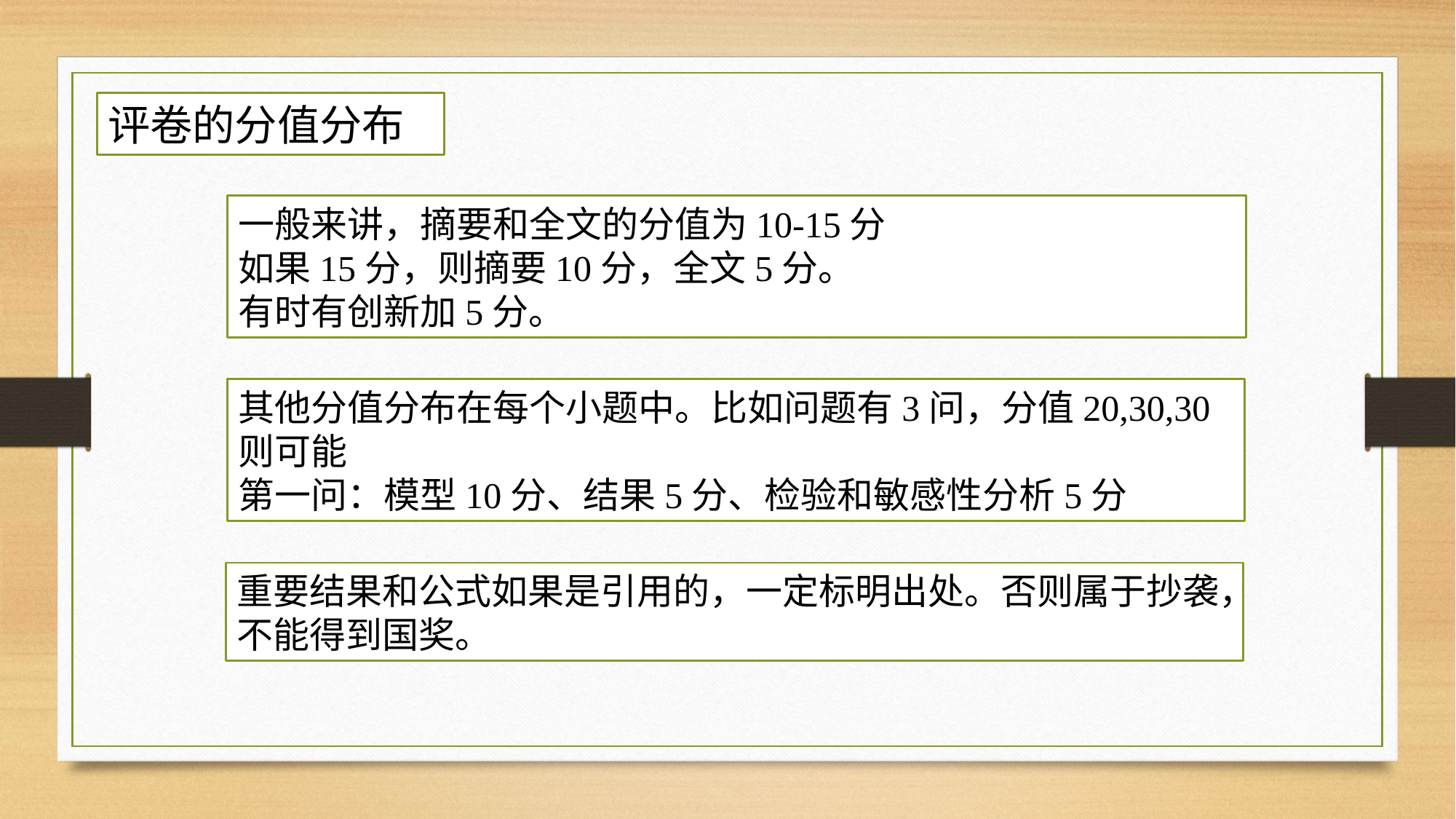

评卷的分值分布
一般来讲，摘要和全文的分值为10-15分
如果15分，则摘要10分，全文5分。
有时有创新加5分。
其他分值分布在每个小题中。比如问题有3问，分值20,30,30
则可能
第一问：模型10分、结果5分、检验和敏感性分析5分
重要结果和公式如果是引用的，一定标明出处。否则属于抄袭，不能得到国奖。